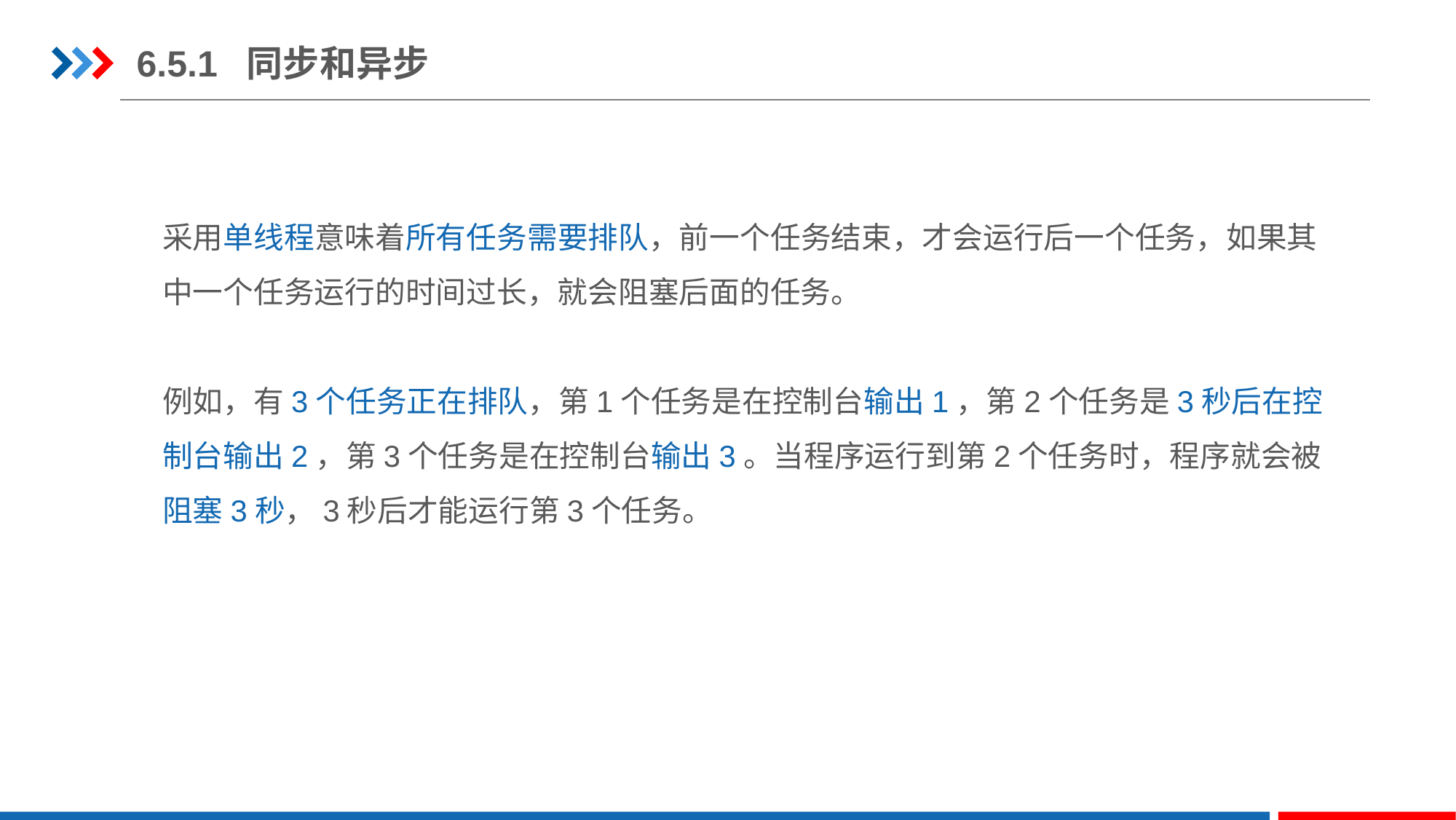

6.5.1  同步和异步
采用单线程意味着所有任务需要排队，前一个任务结束，才会运行后一个任务，如果其中一个任务运行的时间过长，就会阻塞后面的任务。

例如，有3个任务正在排队，第1个任务是在控制台输出1，第2个任务是3秒后在控制台输出2，第3个任务是在控制台输出3。当程序运行到第2个任务时，程序就会被阻塞3秒，3秒后才能运行第3个任务。